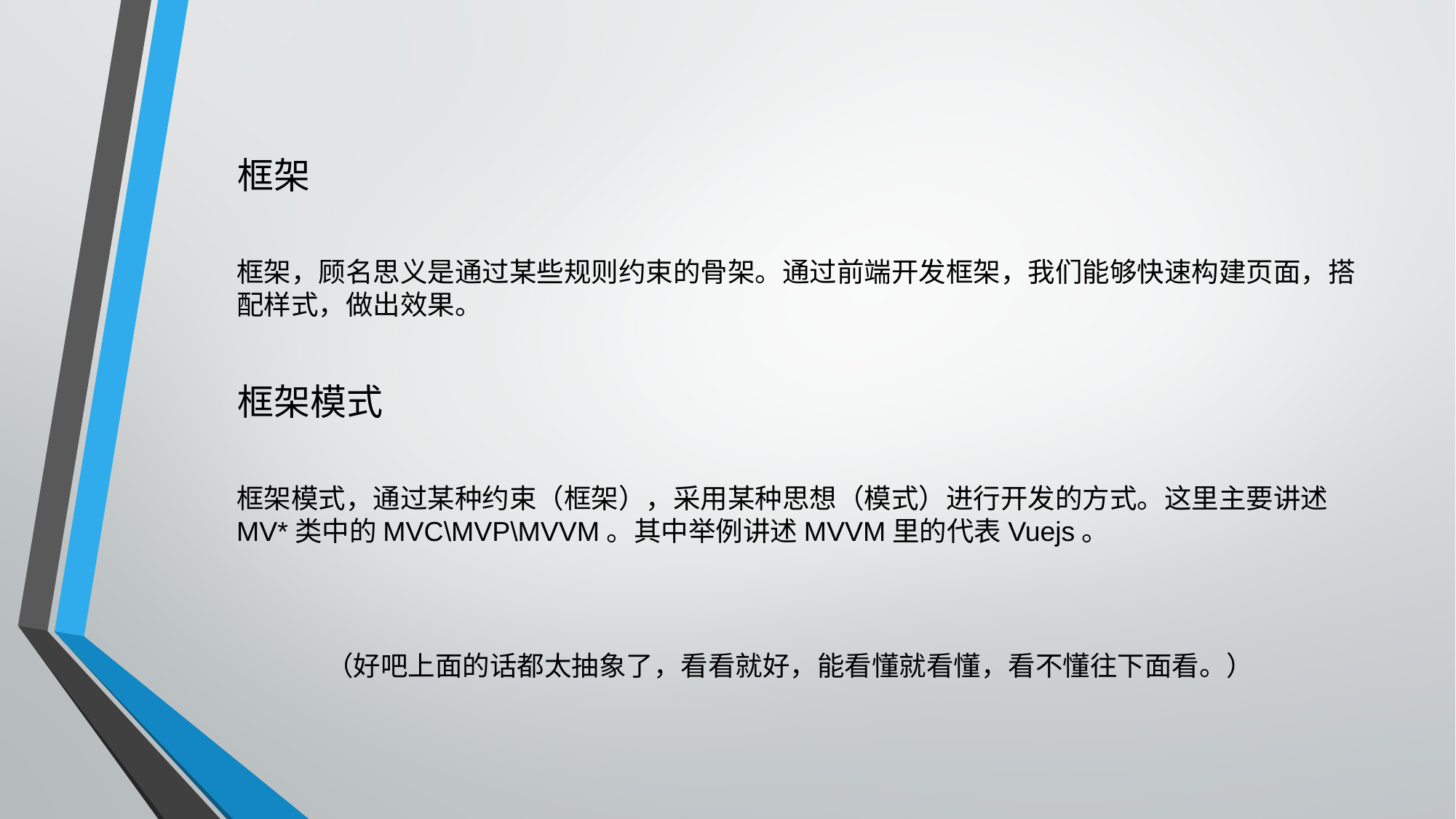

框架
框架，顾名思义是通过某些规则约束的骨架。通过前端开发框架，我们能够快速构建页面，搭配样式，做出效果。
框架模式
框架模式，通过某种约束（框架），采用某种思想（模式）进行开发的方式。这里主要讲述MV*类中的MVC\MVP\MVVM。其中举例讲述MVVM里的代表Vuejs。
（好吧上面的话都太抽象了，看看就好，能看懂就看懂，看不懂往下面看。）